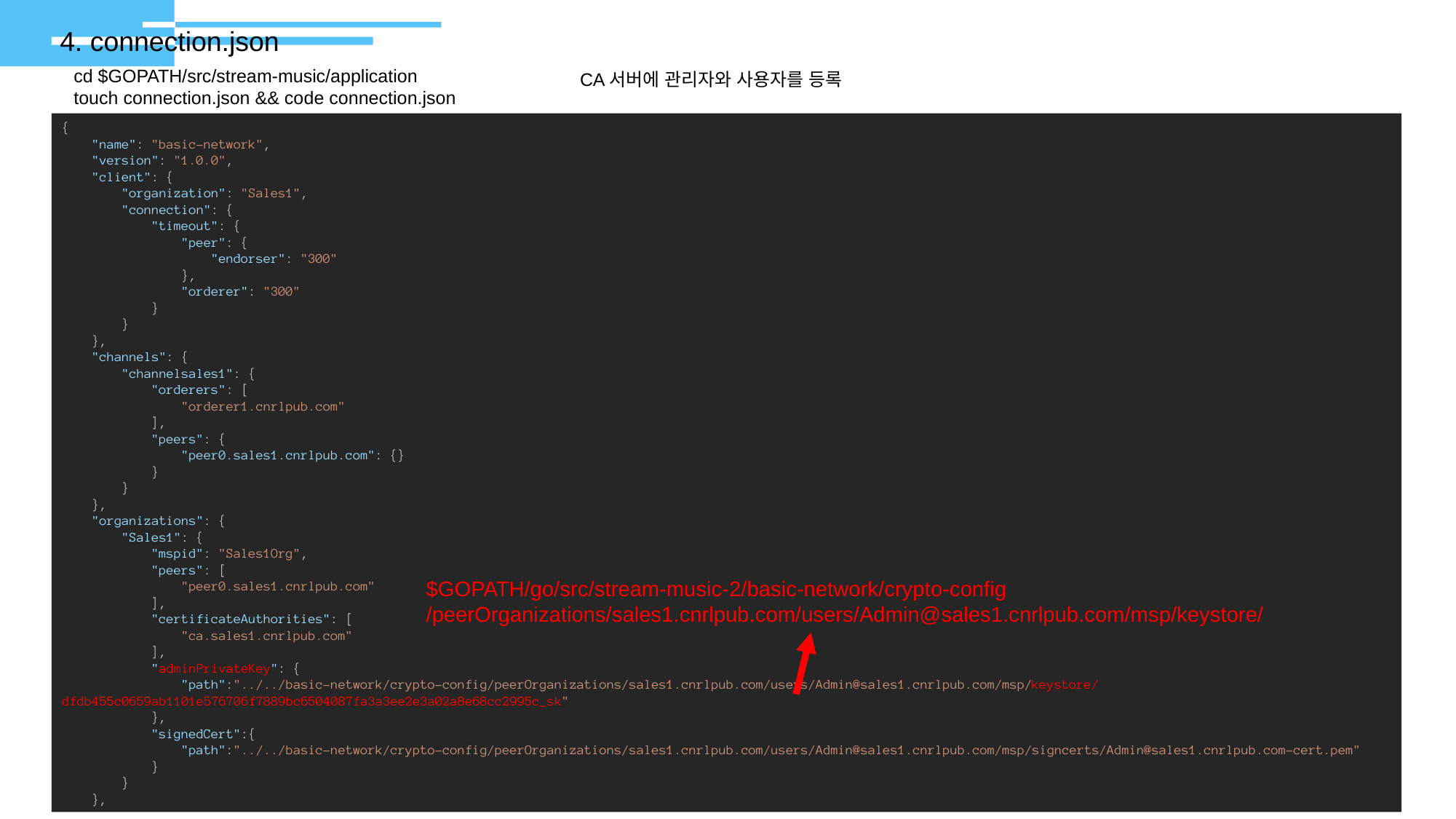

4. connection.json
cd $GOPATH/src/stream-music/application
touch connection.json && code connection.json
CA서버에 관리자와 사용자를 등록
{
    "name": "basic-network",
    "version": "1.0.0",
    "client": {
        "organization": "Sales1",
        "connection": {
            "timeout": {
                "peer": {
                    "endorser": "300"
                },
                "orderer": "300"
            }
        }
    },
    "channels": {
        "channelsales1": {
            "orderers": [
                "orderer1.cnrlpub.com"
            ],
            "peers": {
                "peer0.sales1.cnrlpub.com": {}
            }
        }
    },
    "organizations": {
        "Sales1": {
            "mspid": "Sales1Org",
            "peers": [
                "peer0.sales1.cnrlpub.com"
            ],
            "certificateAuthorities": [
                "ca.sales1.cnrlpub.com"
            ],
            "adminPrivateKey": {
                "path":"../../basic-network/crypto-config/peerOrganizations/sales1.cnrlpub.com/users/Admin@sales1.cnrlpub.com/msp/keystore/dfdb455c0659ab1101e576706f7889bc6504087fa3a3ee2e3a02a8e68cc2995c_sk"
            },
            "signedCert":{
                "path":"../../basic-network/crypto-config/peerOrganizations/sales1.cnrlpub.com/users/Admin@sales1.cnrlpub.com/msp/signcerts/Admin@sales1.cnrlpub.com-cert.pem"
            }
        }
    },
$GOPATH/go/src/stream-music-2/basic-network/crypto-config
/peerOrganizations/sales1.cnrlpub.com/users/Admin@sales1.cnrlpub.com/msp/keystore/